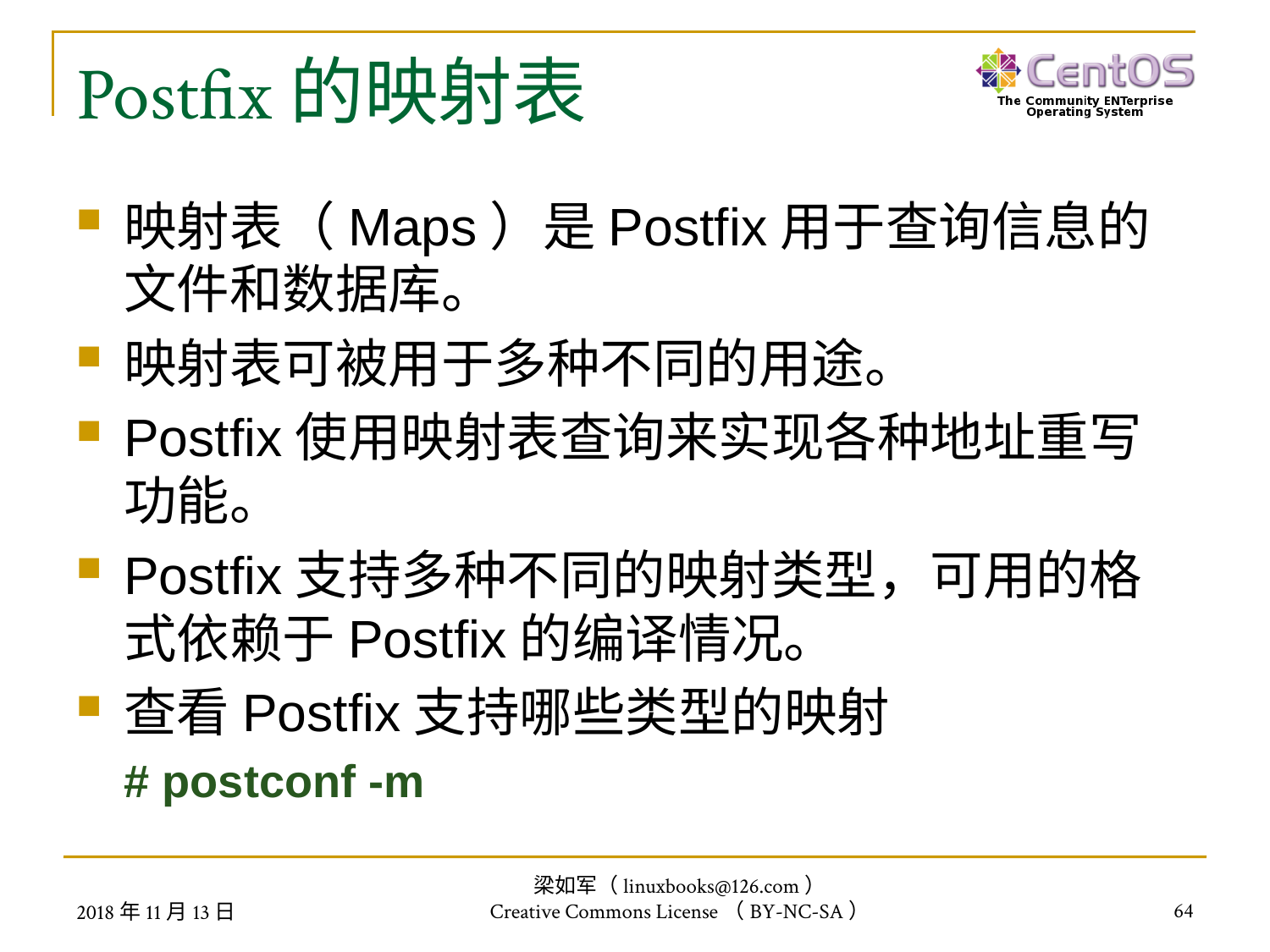

# Postfix的映射表
映射表（Maps）是Postfix用于查询信息的文件和数据库。
映射表可被用于多种不同的用途。
Postfix使用映射表查询来实现各种地址重写功能。
Postfix支持多种不同的映射类型，可用的格式依赖于Postfix的编译情况。
查看Postfix支持哪些类型的映射
# postconf -m
梁如军（linuxbooks@126.com）
Creative Commons License（BY-NC-SA）
2018年11月13日
64